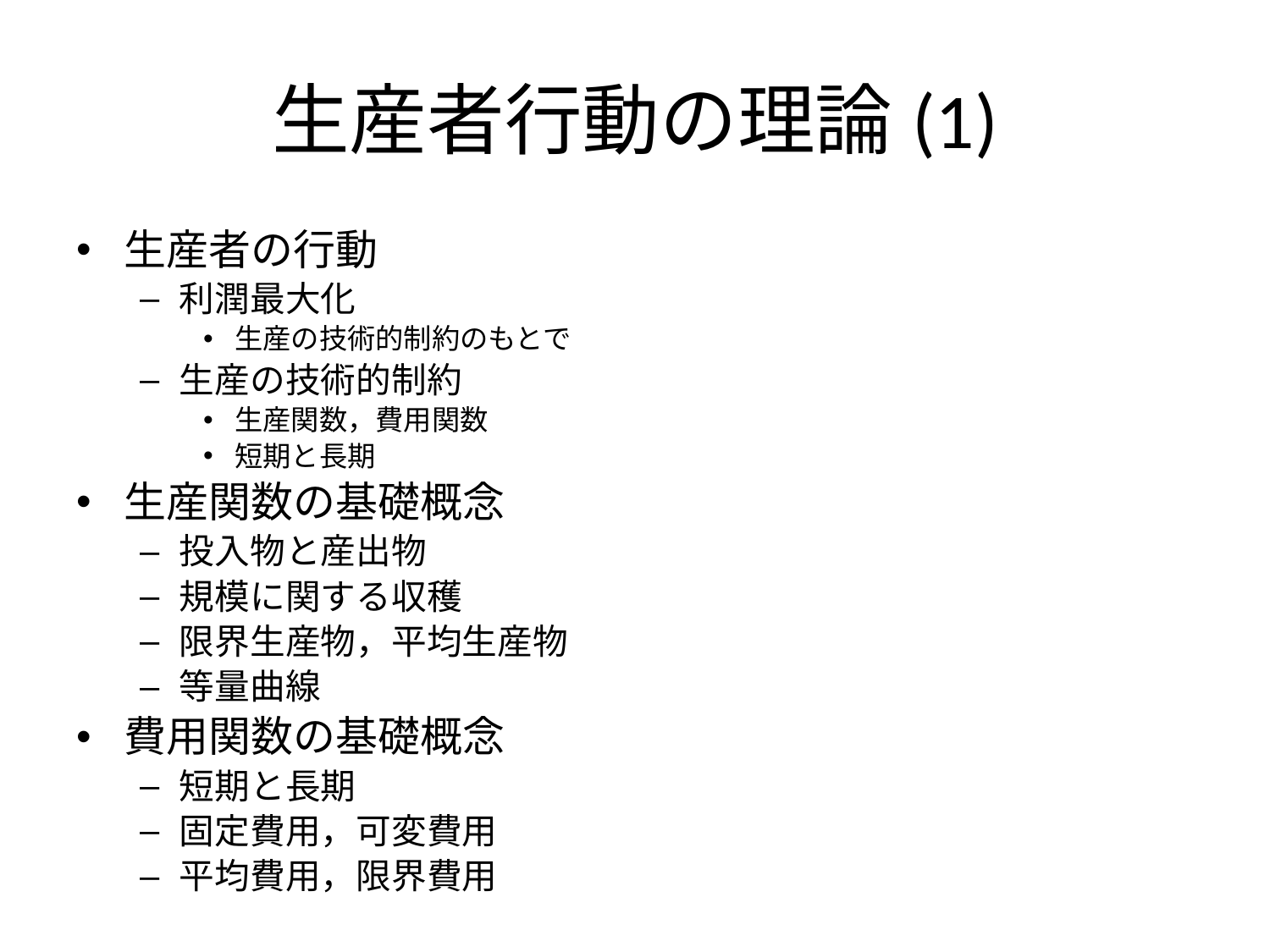

# 生産者行動の理論(1)
生産者の行動
利潤最大化
生産の技術的制約のもとで
生産の技術的制約
生産関数，費用関数
短期と長期
生産関数の基礎概念
投入物と産出物
規模に関する収穫
限界生産物，平均生産物
等量曲線
費用関数の基礎概念
短期と長期
固定費用，可変費用
平均費用，限界費用